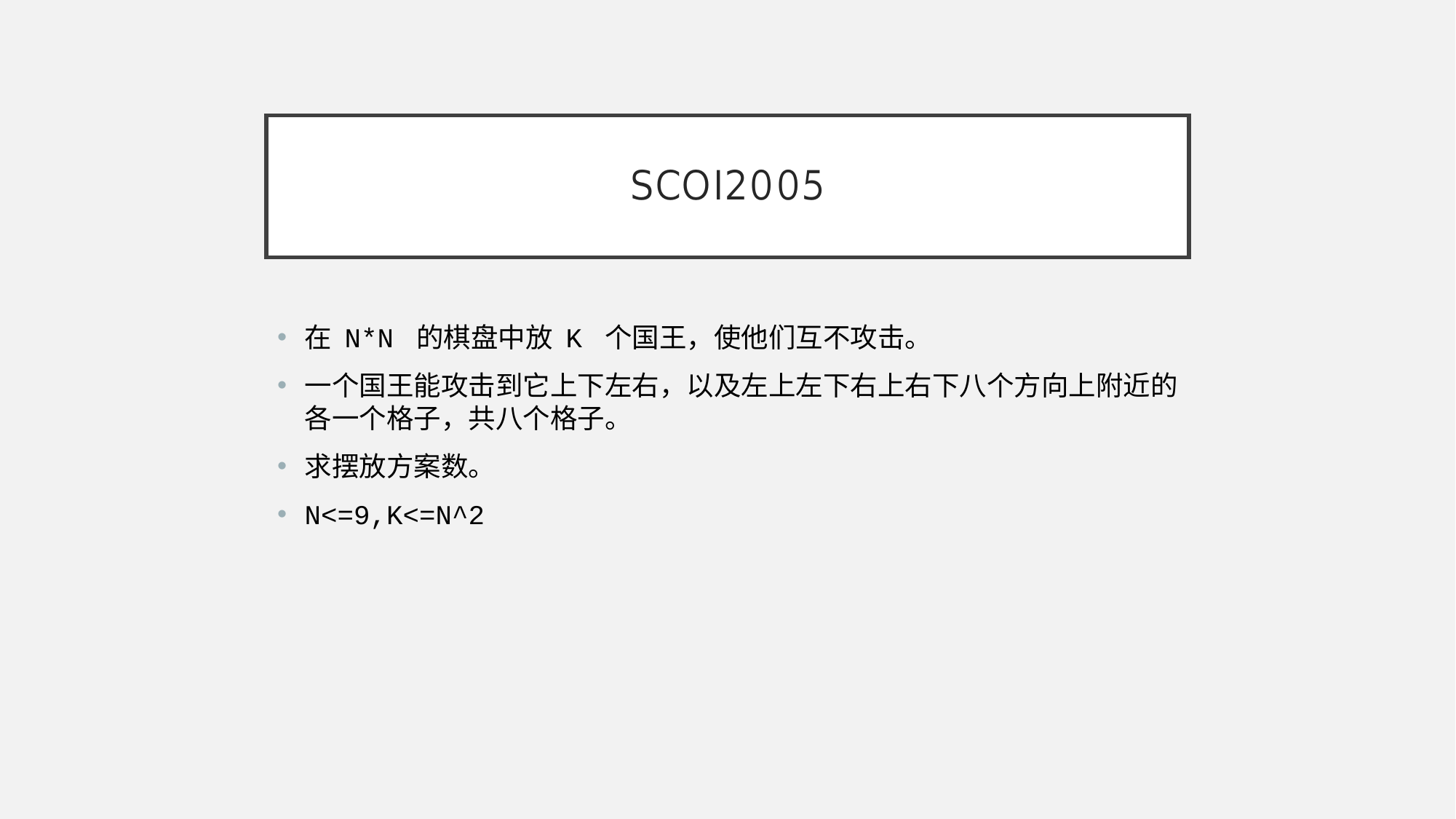

# SCOI2005
在 N*N 的棋盘中放 K 个国王，使他们互不攻击。
一个国王能攻击到它上下左右，以及左上左下右上右下八个方向上附近的各一个格子，共八个格子。
求摆放方案数。
N<=9,K<=N^2